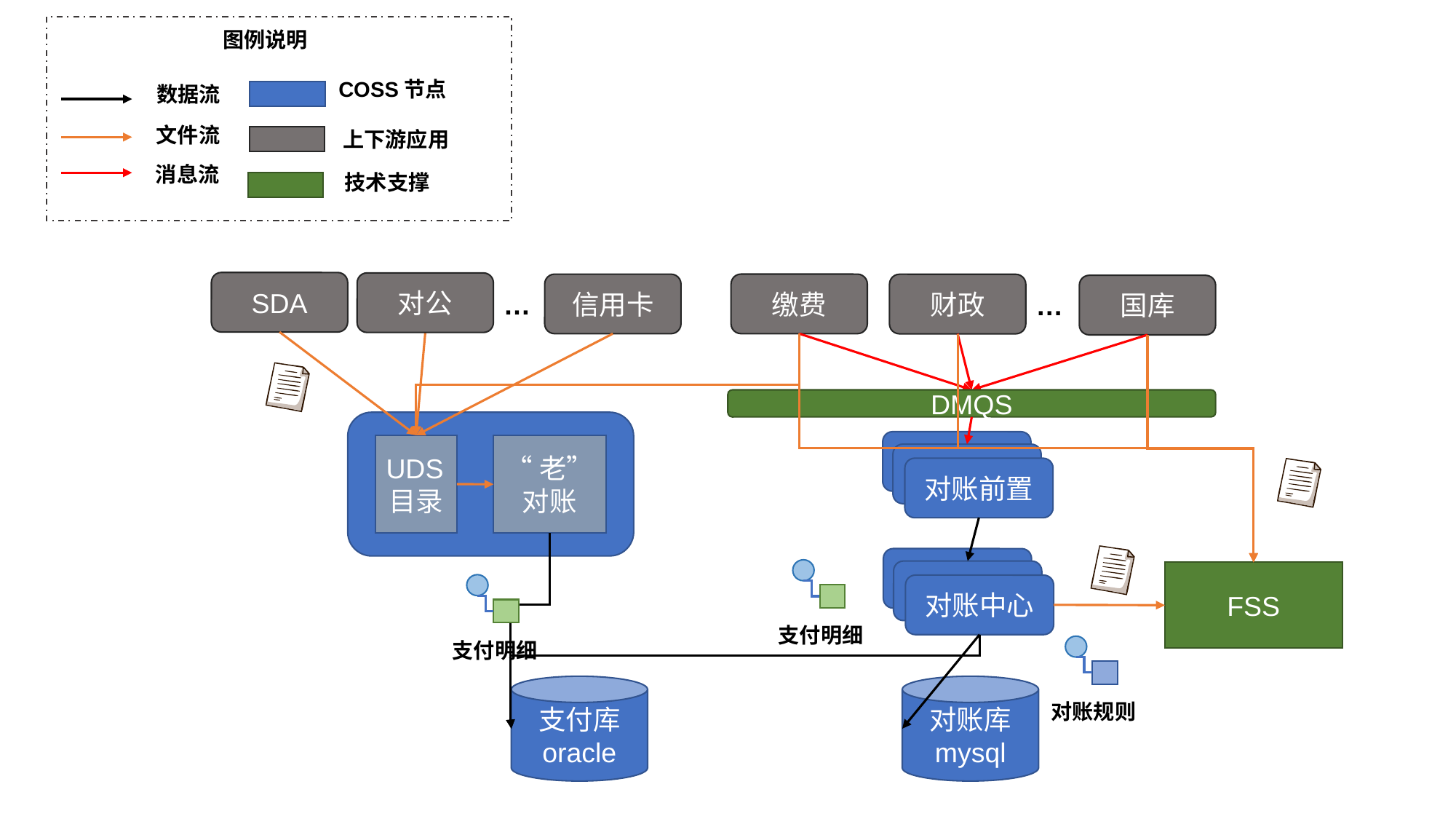

图例说明
COSS节点
数据流

文件流
上下游应用

消息流
技术支撑

SDA
对公
缴费
信用卡
财政
国库
…
…

DMQS

UDS目录
“老”对账

对账前置

支付明细

FSS

支付明细
对账中心

对账规则
支付库
oracle
对账库
mysql